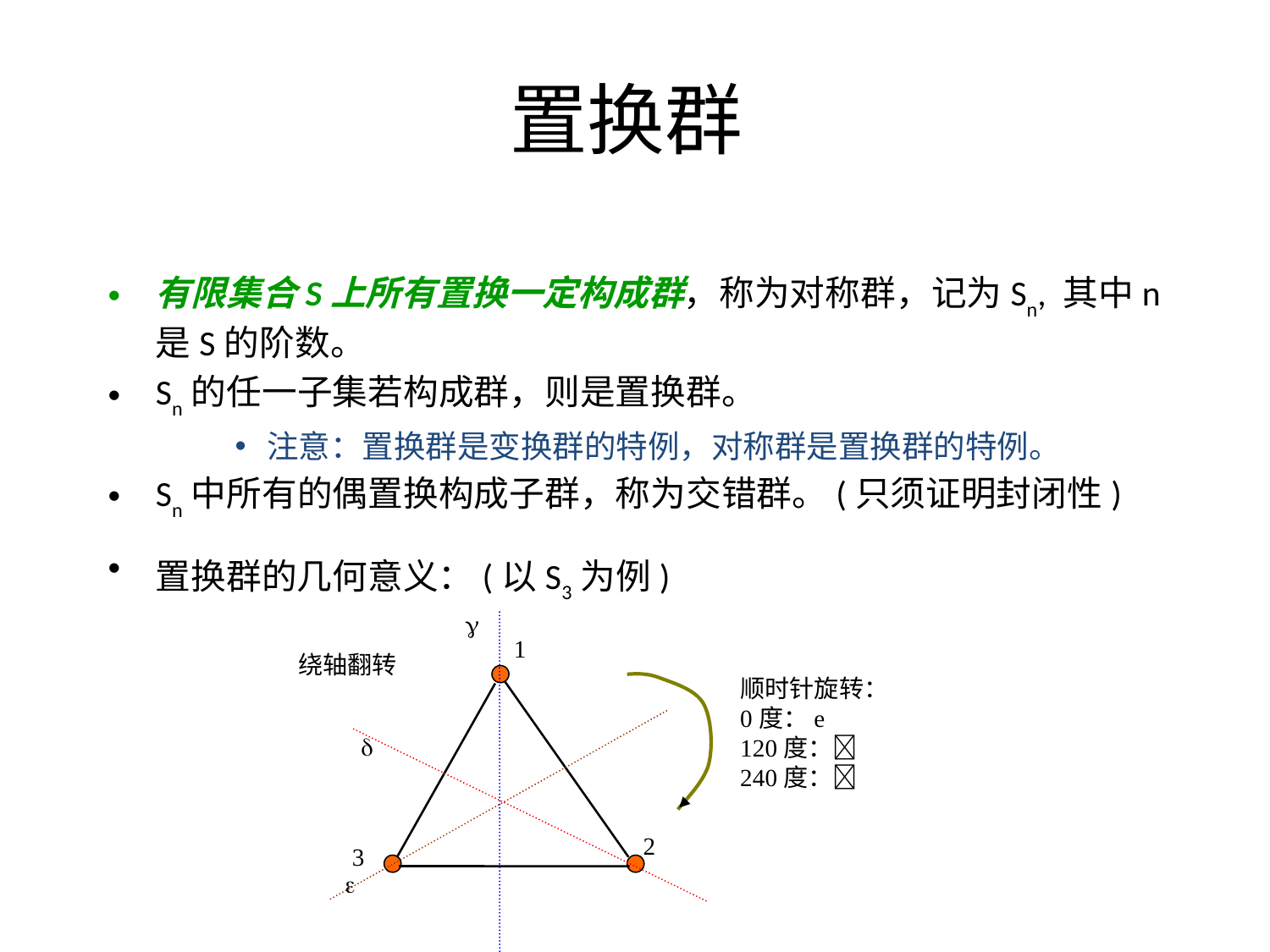

# 置换群
有限集合S上所有置换一定构成群，称为对称群，记为Sn, 其中n是S的阶数。
Sn的任一子集若构成群，则是置换群。
注意：置换群是变换群的特例，对称群是置换群的特例。
Sn中所有的偶置换构成子群，称为交错群。(只须证明封闭性)
置换群的几何意义：(以S3为例)

γ

1
绕轴翻转

顺时针旋转：
0度：e
120度：α
240度：β

δ

2
3

ε